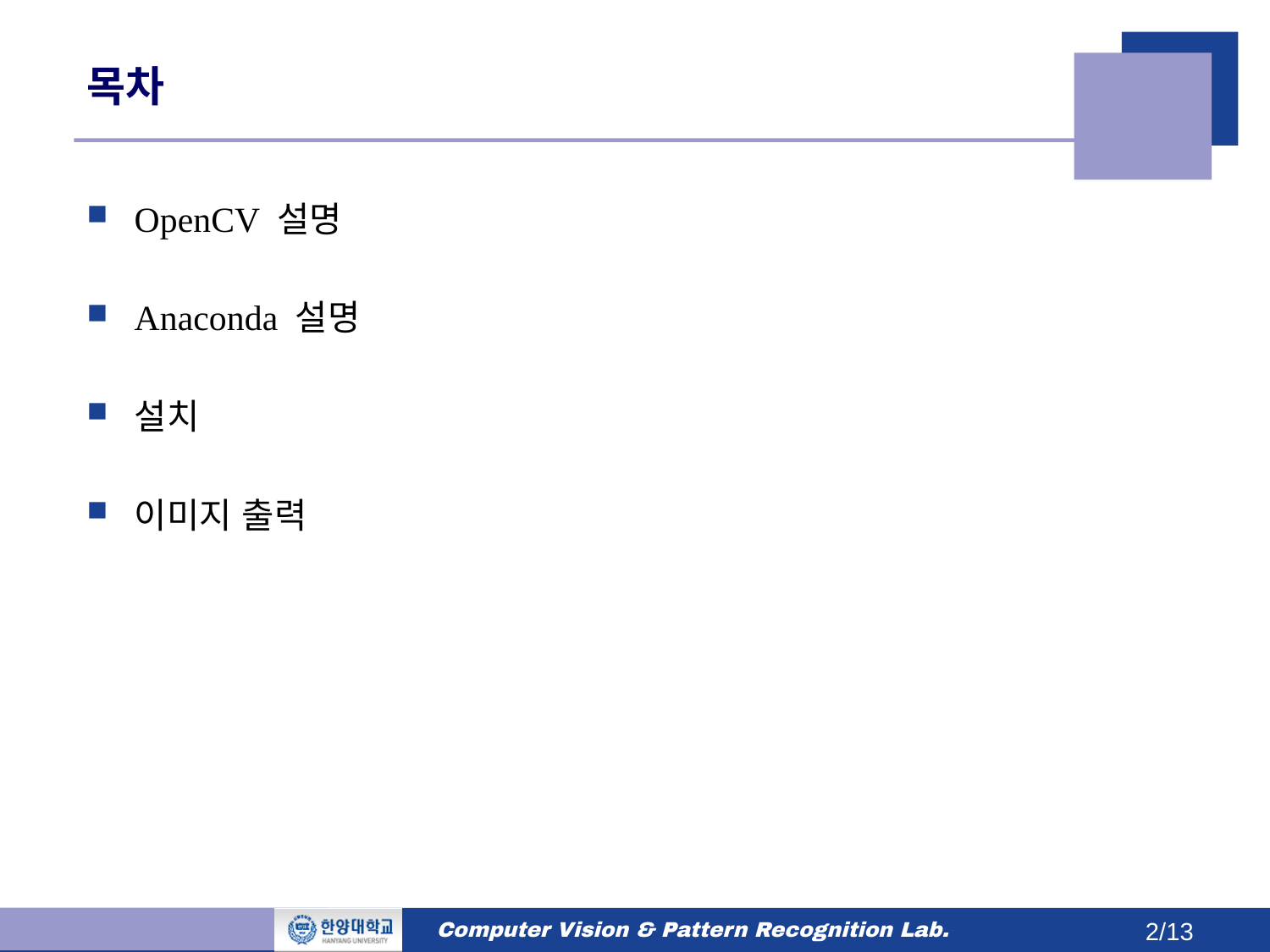

# 목차
OpenCV 설명

Anaconda 설명

설치

이미지 출력
Computer Vision & Pattern Recognition Lab.
2/13